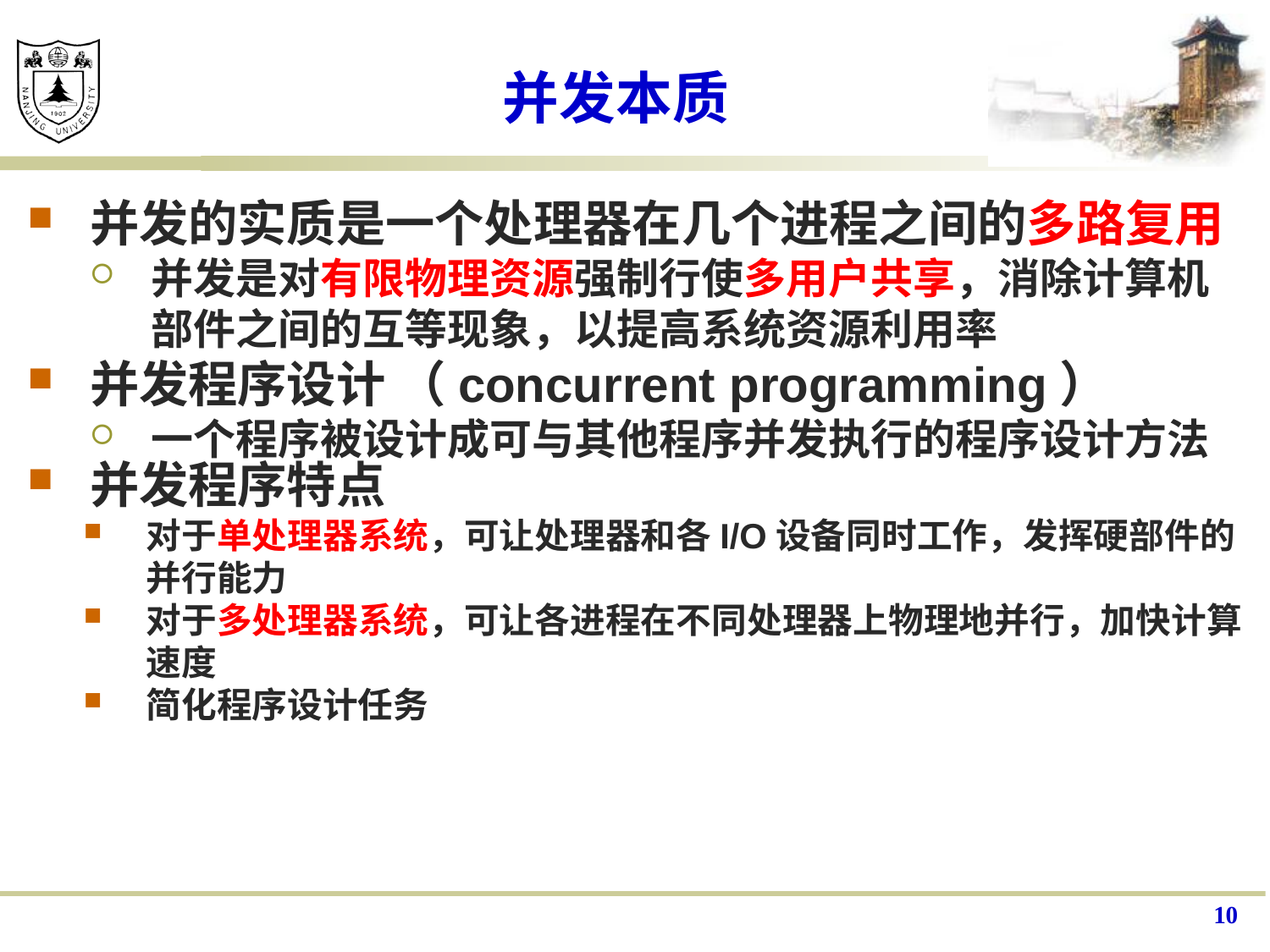

# 并发本质
并发的实质是一个处理器在几个进程之间的多路复用
并发是对有限物理资源强制行使多用户共享，消除计算机部件之间的互等现象，以提高系统资源利用率
并发程序设计 （concurrent programming）
一个程序被设计成可与其他程序并发执行的程序设计方法
并发程序特点
对于单处理器系统，可让处理器和各I/O设备同时工作，发挥硬部件的并行能力
对于多处理器系统，可让各进程在不同处理器上物理地并行，加快计算速度
简化程序设计任务

10